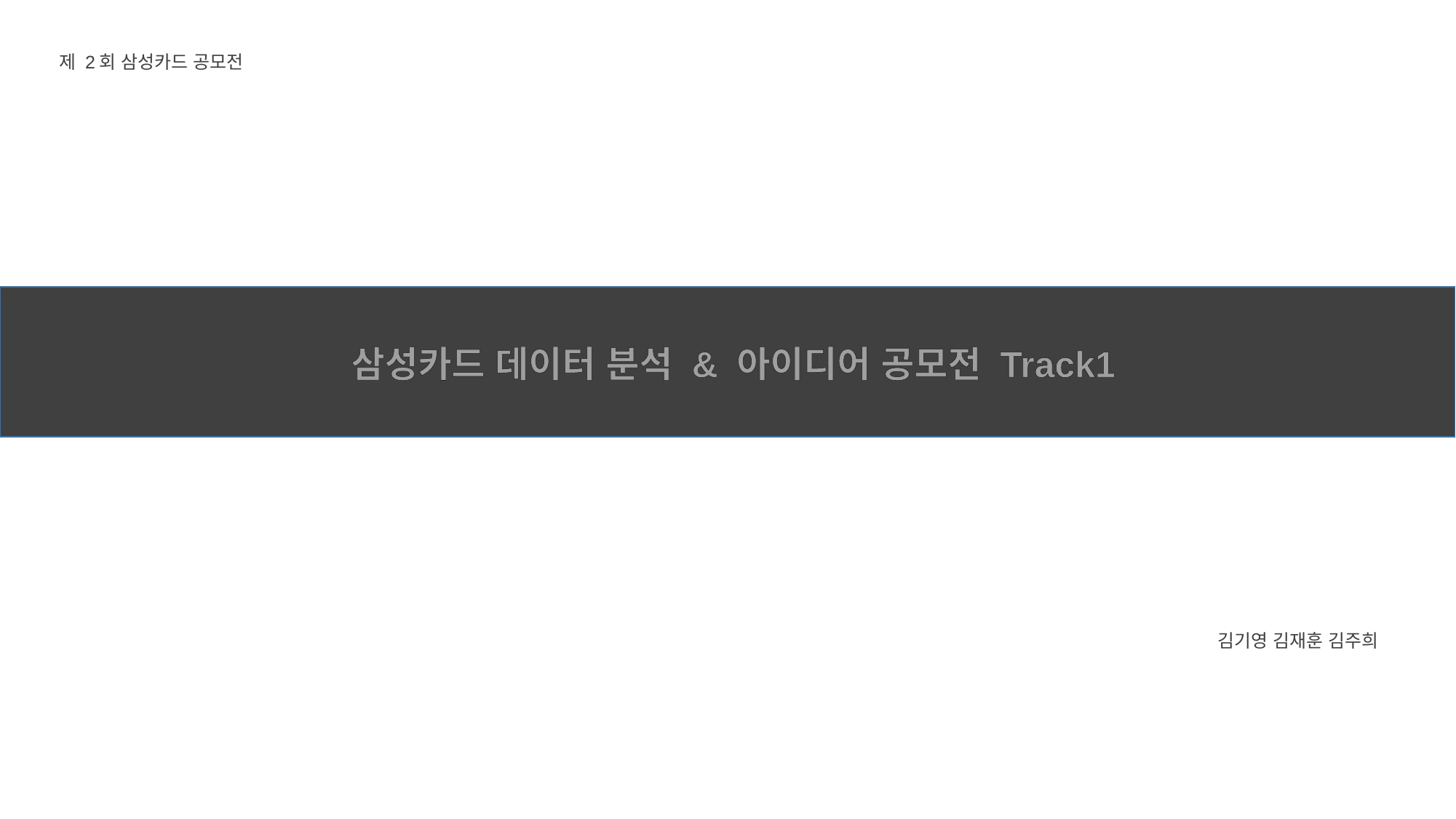

제 2회 삼성카드 공모전

삼성카드 데이터 분석 & 아이디어 공모전 Track1

김기영 김재훈 김주희